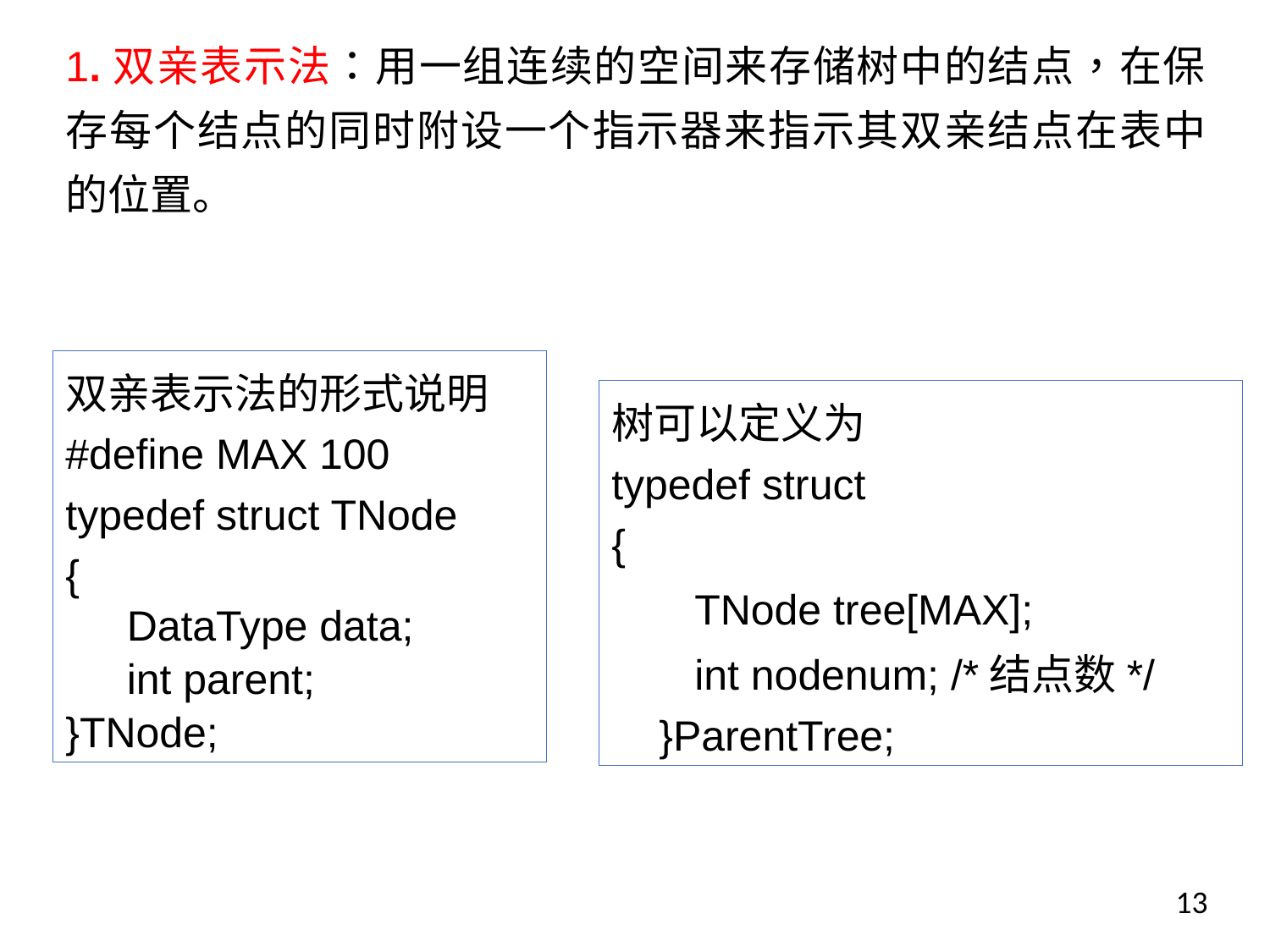

1.双亲表示法：用一组连续的空间来存储树中的结点，在保存每个结点的同时附设一个指示器来指示其双亲结点在表中的位置。
双亲表示法的形式说明
#define MAX 100
typedef struct TNode
{
    DataType data;
    int parent;
}TNode;
树可以定义为
typedef struct
{
       TNode tree[MAX];
       int nodenum; /*结点数*/
    }ParentTree;
13